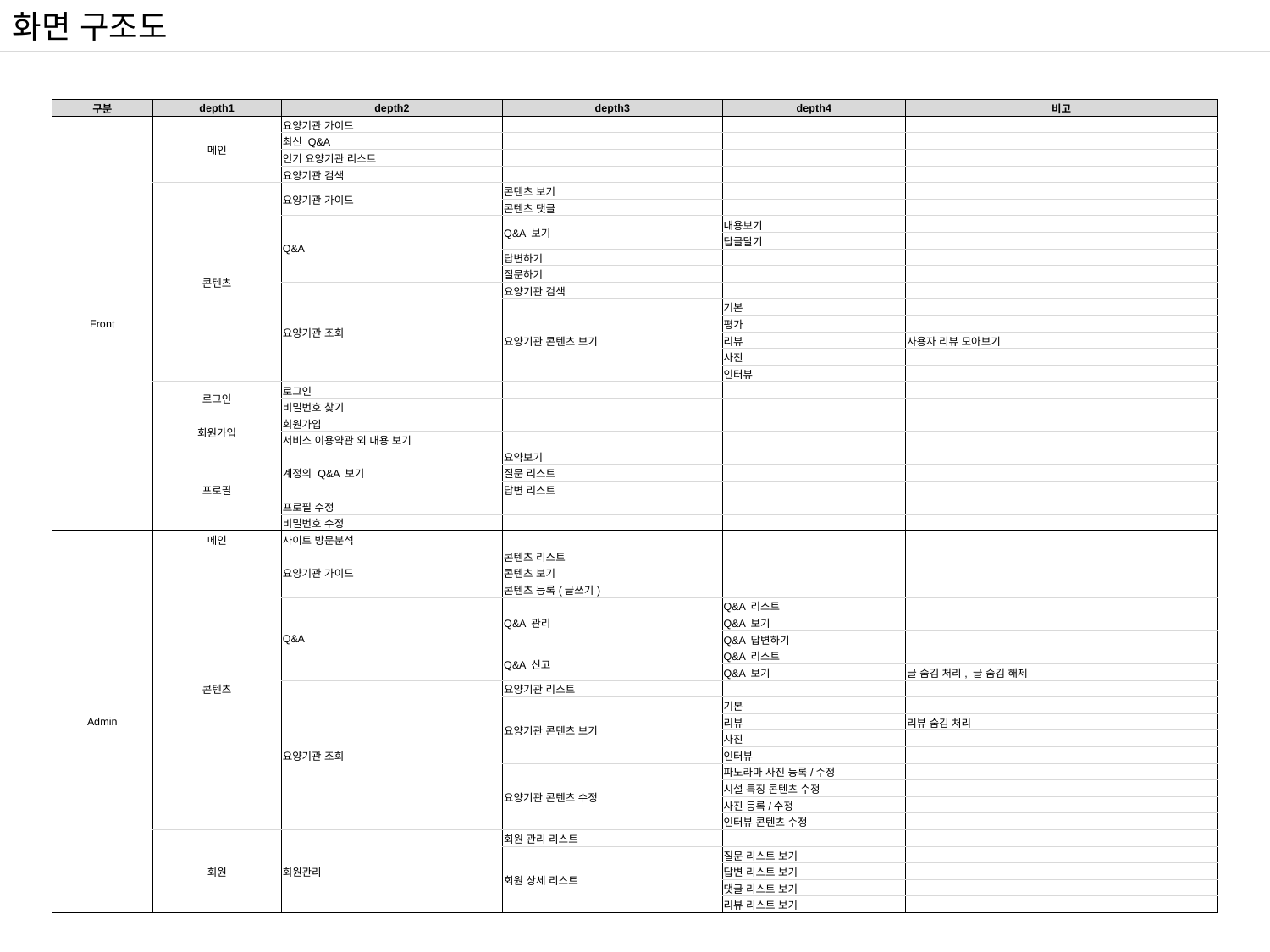

화면 구조도
| 구분 | depth1 | depth2 | depth3 | depth4 | 비고 |
| --- | --- | --- | --- | --- | --- |
| Front | 메인 | 요양기관 가이드 |  |  |  |
|  |  | 최신 Q&A |  |  |  |
|  |  | 인기 요양기관 리스트 |  |  |  |
|  |  | 요양기관 검색 |  |  |  |
|  | 콘텐츠 | 요양기관 가이드 | 콘텐츠 보기 |  |  |
|  |  |  | 콘텐츠 댓글 |  |  |
|  |  | Q&A | Q&A 보기 | 내용보기 |  |
|  |  |  |  | 답글달기 |  |
|  |  |  | 답변하기 |  |  |
|  |  |  | 질문하기 |  |  |
|  |  | 요양기관 조회 | 요양기관 검색 |  |  |
|  |  |  | 요양기관 콘텐츠 보기 | 기본 |  |
|  |  |  |  | 평가 |  |
|  |  |  |  | 리뷰 | 사용자 리뷰 모아보기 |
|  |  |  |  | 사진 |  |
|  |  |  |  | 인터뷰 |  |
|  | 로그인 | 로그인 |  |  |  |
|  |  | 비밀번호 찾기 |  |  |  |
|  | 회원가입 | 회원가입 |  |  |  |
|  |  | 서비스 이용약관 외 내용 보기 |  |  |  |
|  | 프로필 | 계정의 Q&A 보기 | 요약보기 |  |  |
|  |  |  | 질문 리스트 |  |  |
|  |  |  | 답변 리스트 |  |  |
|  |  | 프로필 수정 |  |  |  |
|  |  | 비밀번호 수정 |  |  |  |
| Admin | 메인 | 사이트 방문분석 |  |  |  |
|  | 콘텐츠 | 요양기관 가이드 | 콘텐츠 리스트 |  |  |
|  |  |  | 콘텐츠 보기 |  |  |
|  |  |  | 콘텐츠 등록(글쓰기) |  |  |
|  |  | Q&A | Q&A 관리 | Q&A 리스트 |  |
|  |  |  |  | Q&A 보기 |  |
|  |  |  |  | Q&A 답변하기 |  |
|  |  |  | Q&A 신고 | Q&A 리스트 |  |
|  |  |  |  | Q&A 보기 | 글 숨김 처리, 글 숨김 해제 |
|  |  | 요양기관 조회 | 요양기관 리스트 |  |  |
|  |  |  | 요양기관 콘텐츠 보기 | 기본 |  |
|  |  |  |  | 리뷰 | 리뷰 숨김 처리 |
|  |  |  |  | 사진 |  |
|  |  |  |  | 인터뷰 |  |
|  |  |  | 요양기관 콘텐츠 수정 | 파노라마 사진 등록/수정 |  |
|  |  |  |  | 시설 특징 콘텐츠 수정 |  |
|  |  |  |  | 사진 등록/수정 |  |
|  |  |  |  | 인터뷰 콘텐츠 수정 |  |
|  | 회원 | 회원관리 | 회원 관리 리스트 |  |  |
|  |  |  | 회원 상세 리스트 | 질문 리스트 보기 |  |
|  |  |  |  | 답변 리스트 보기 |  |
|  |  |  |  | 댓글 리스트 보기 |  |
|  |  |  |  | 리뷰 리스트 보기 |  |